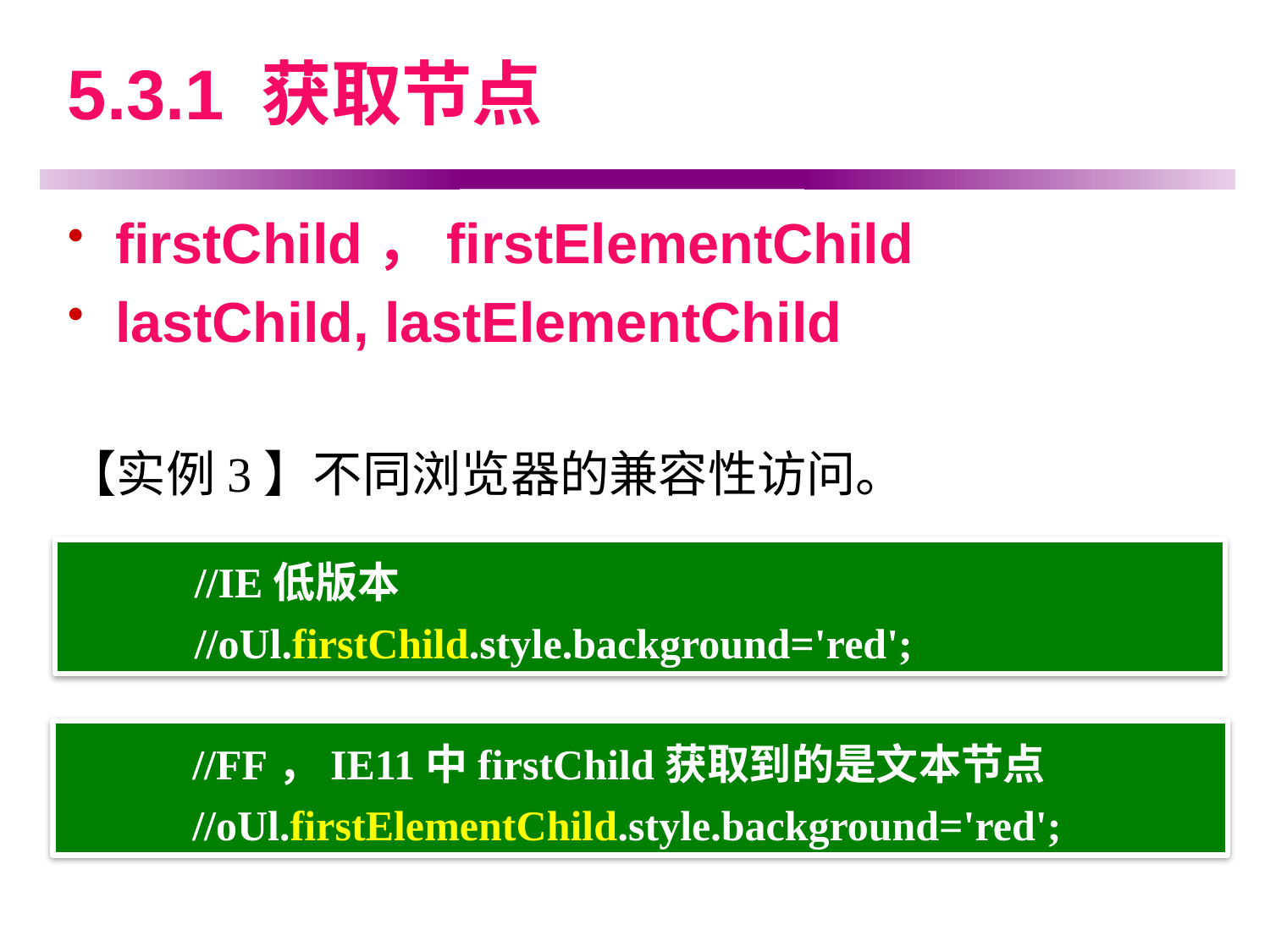

# 5.3.1 获取节点
firstChild，firstElementChild
lastChild, lastElementChild

【实例3】不同浏览器的兼容性访问。
	//IE低版本
	//oUl.firstChild.style.background='red';
	//FF，IE11中firstChild获取到的是文本节点
	//oUl.firstElementChild.style.background='red';